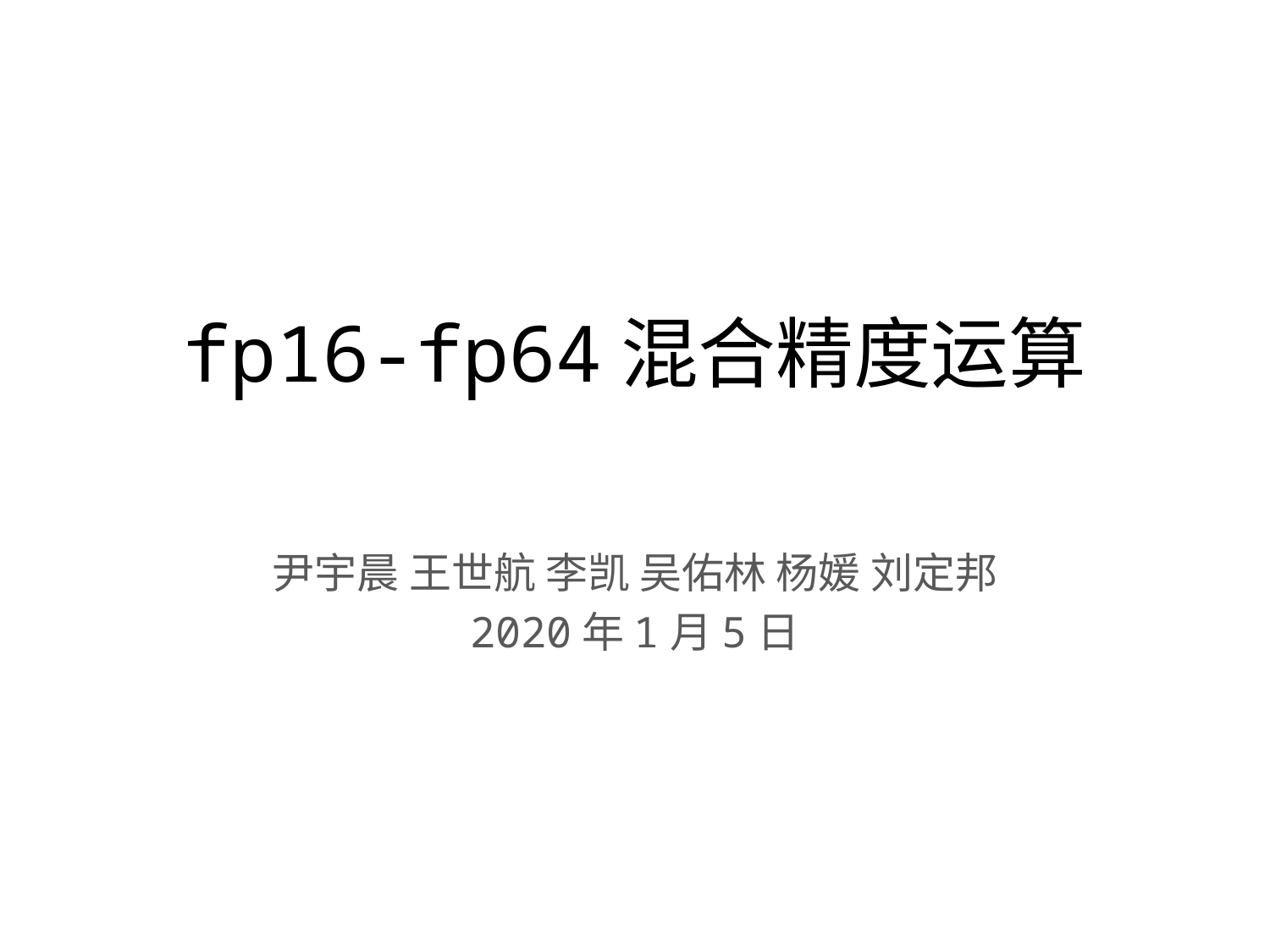

# fp16-fp64混合精度运算
尹宇晨 王世航 李凯 吴佑林 杨媛 刘定邦
2020年1月5日